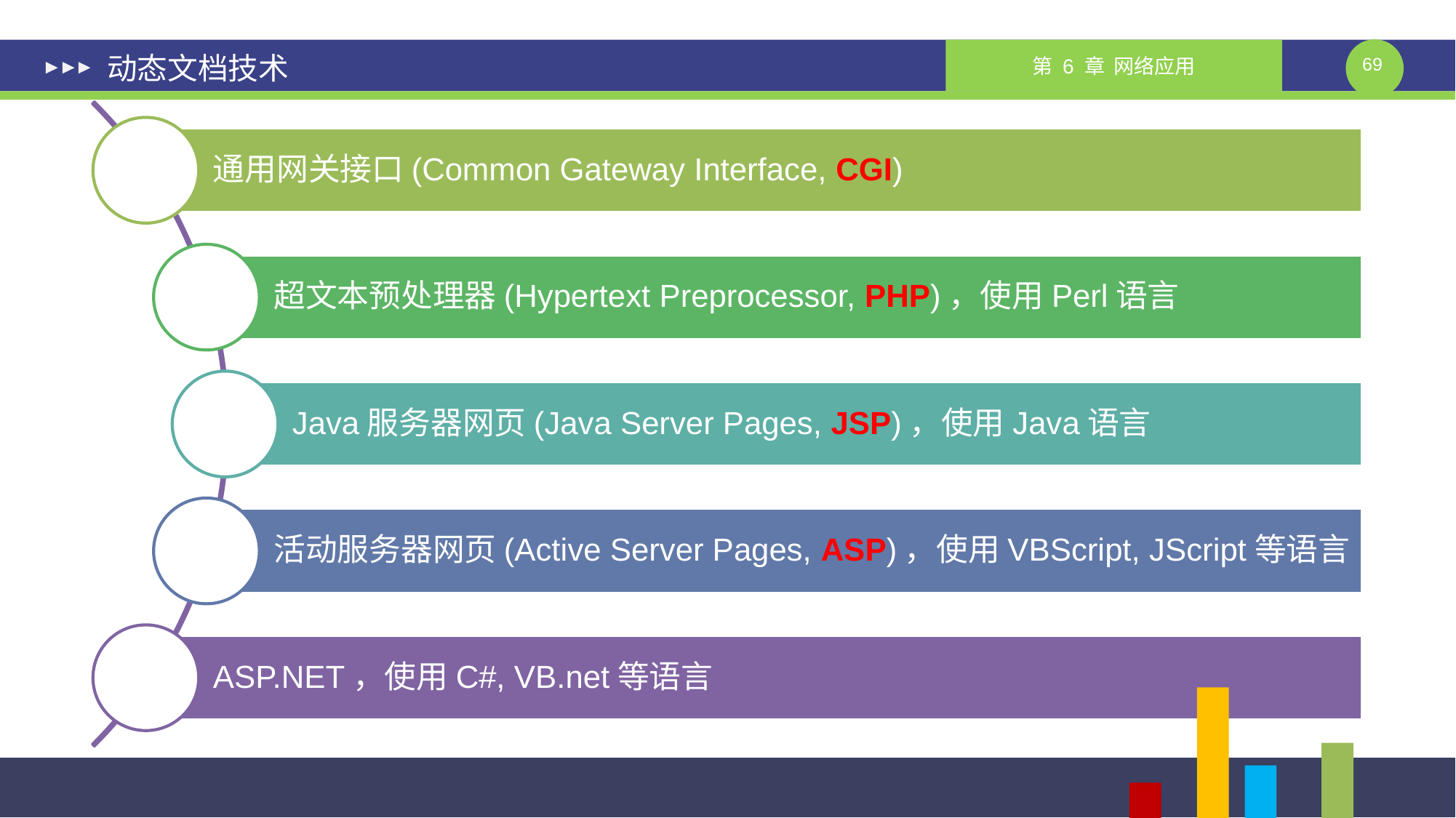

# 动态文档技术
通用网关接口(Common Gateway Interface, CGI)
超文本预处理器(Hypertext Preprocessor, PHP)，使用Perl语言
Java服务器网页(Java Server Pages, JSP)，使用Java语言
活动服务器网页(Active Server Pages, ASP)，使用VBScript, JScript等语言
ASP.NET，使用C#, VB.net等语言